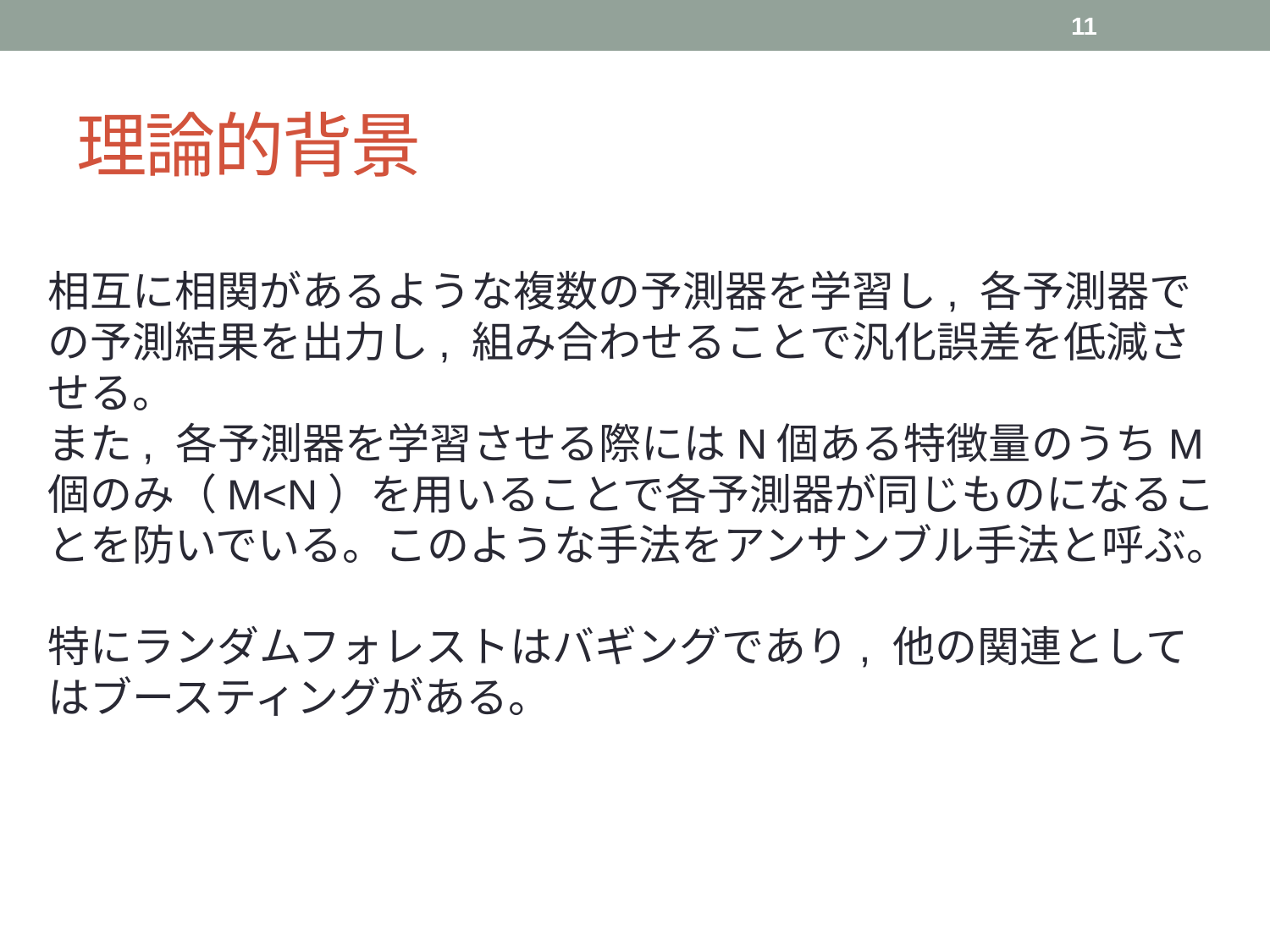

11
# 理論的背景
相互に相関があるような複数の予測器を学習し, 各予測器での予測結果を出力し, 組み合わせることで汎化誤差を低減させる。
また, 各予測器を学習させる際にはN個ある特徴量のうちM個のみ（M<N）を用いることで各予測器が同じものになることを防いでいる。このような手法をアンサンブル手法と呼ぶ。

特にランダムフォレストはバギングであり, 他の関連としてはブースティングがある。